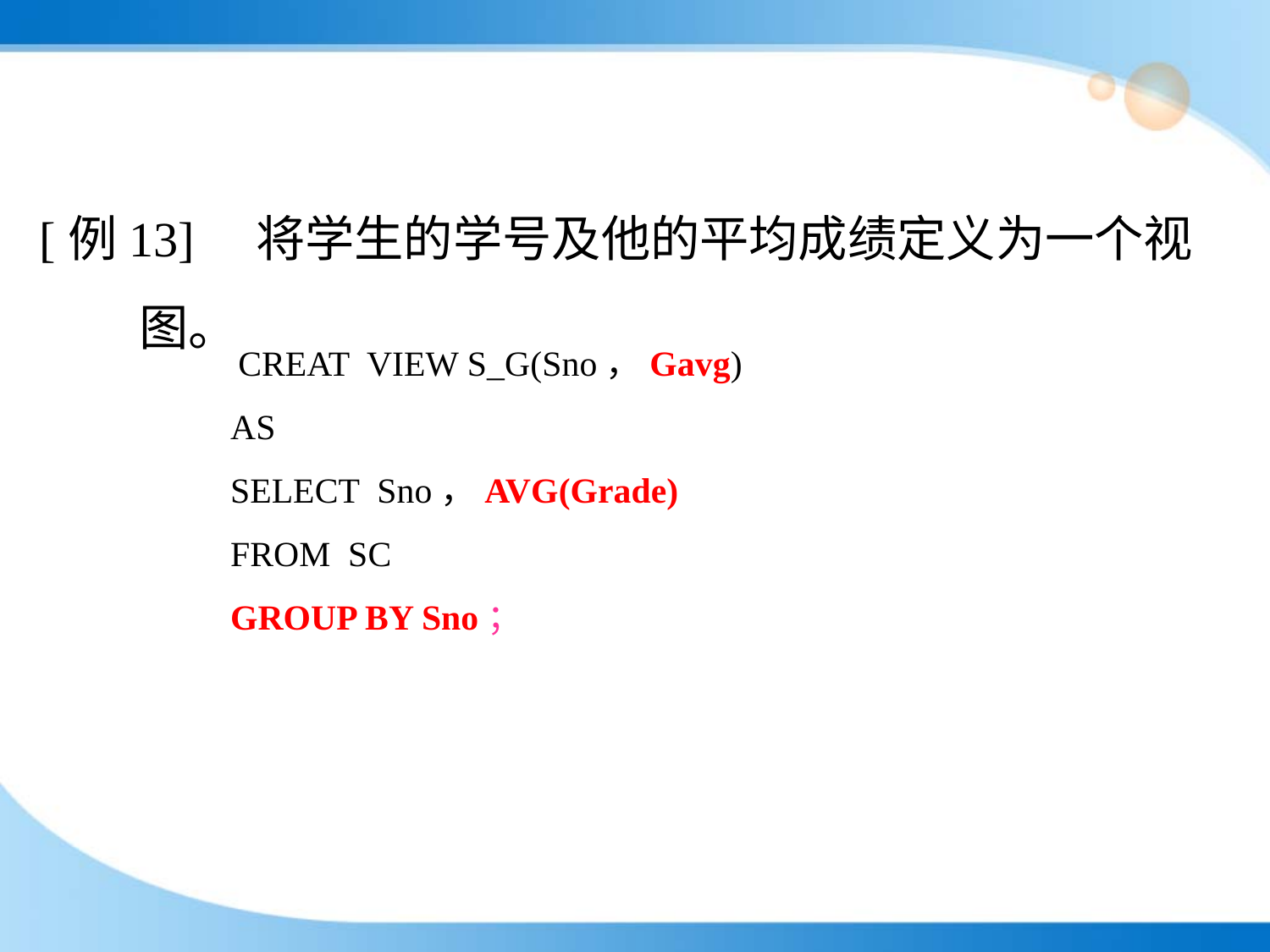

[例13]    将学生的学号及他的平均成绩定义为一个视图。
 CREAT  VIEW S_G(Sno，Gavg)
AS
SELECT  Sno，AVG(Grade)
FROM  SC
GROUP BY Sno；